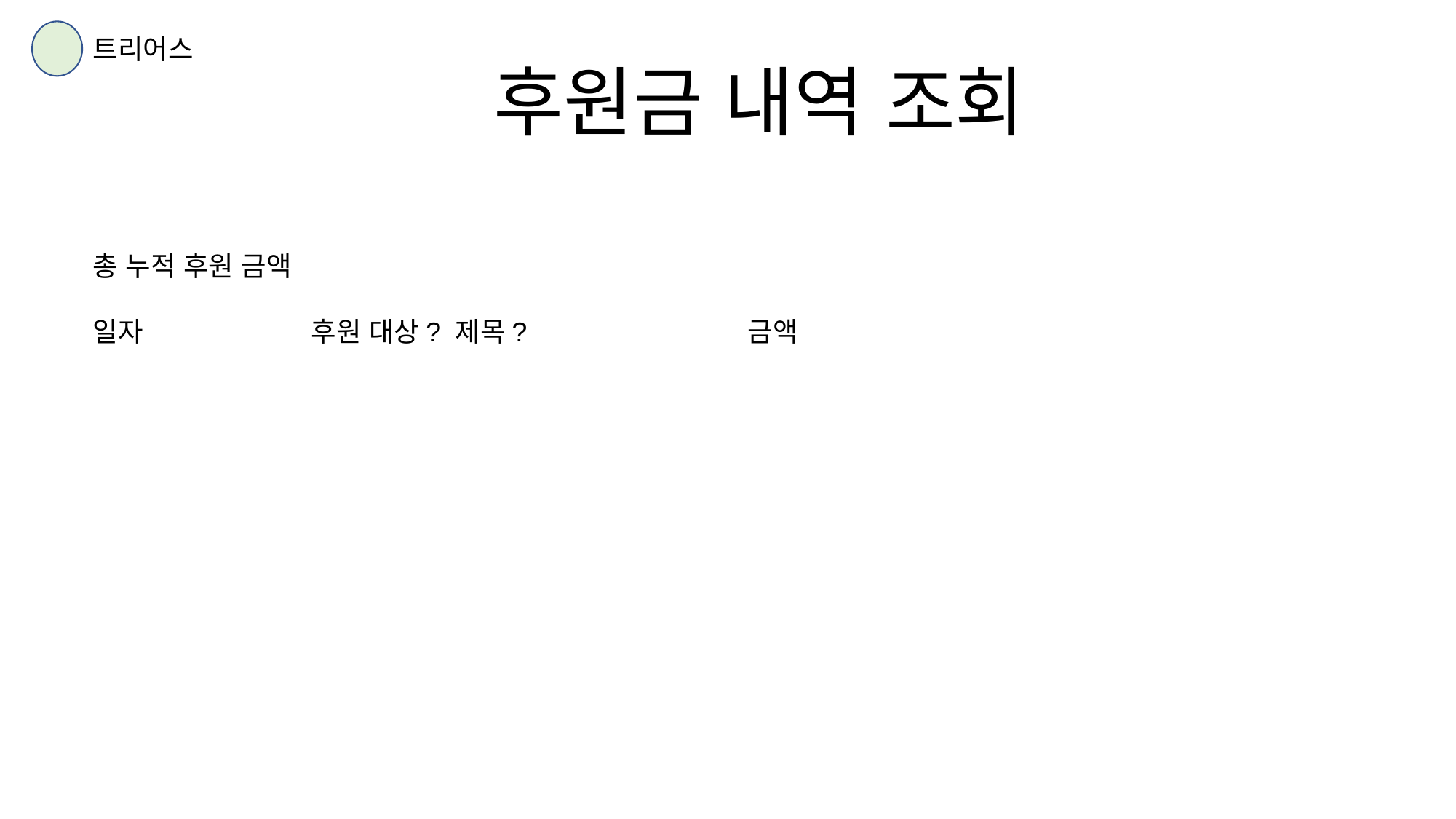

트리어스
후원금 내역 조회
총 누적 후원 금액

일자		후원 대상? 제목?			금액